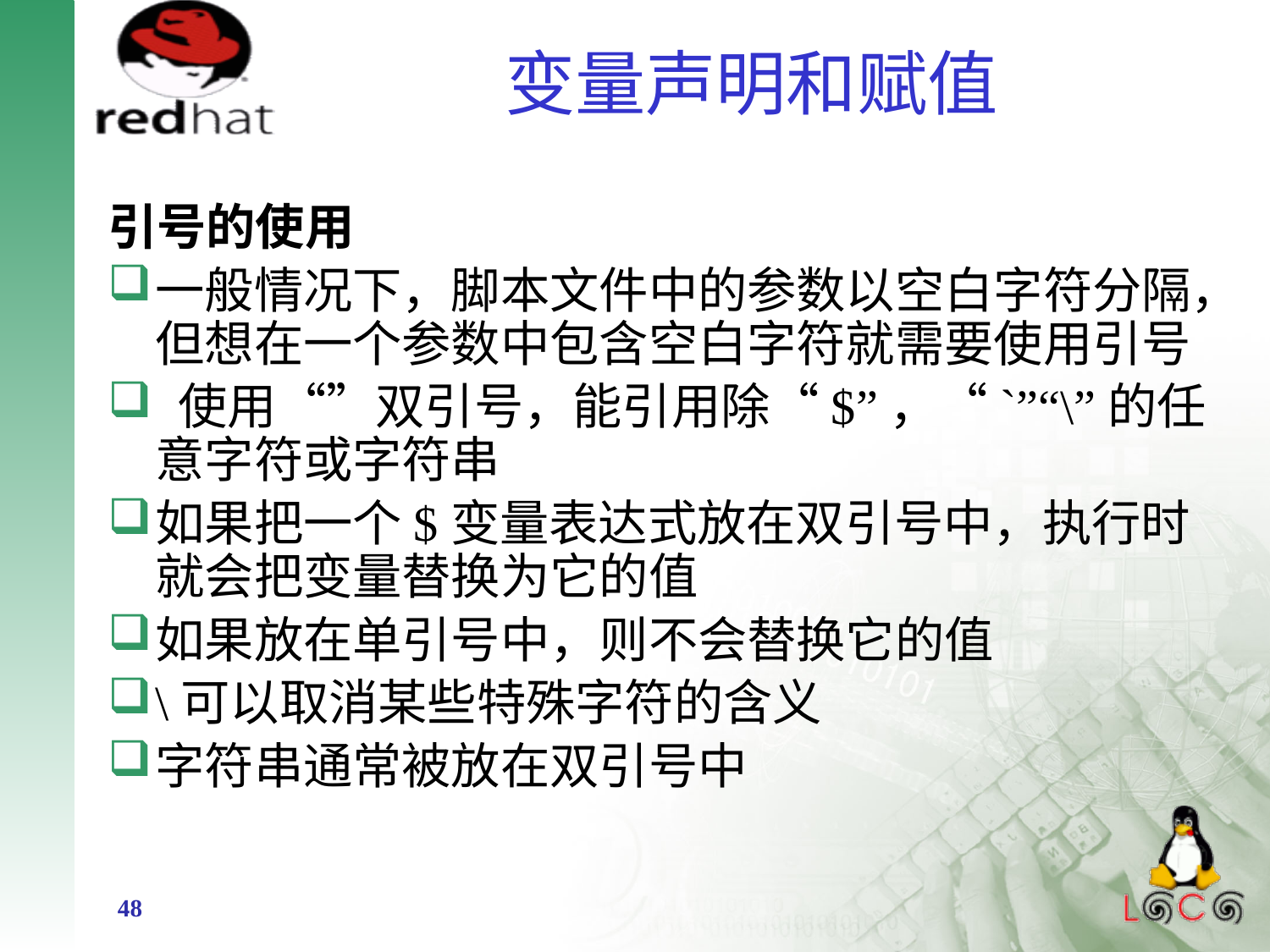

# 变量声明和赋值
引号的使用
一般情况下，脚本文件中的参数以空白字符分隔，但想在一个参数中包含空白字符就需要使用引号
 使用“”双引号，能引用除“$”，“`”“\”的任意字符或字符串
如果把一个$变量表达式放在双引号中，执行时就会把变量替换为它的值
如果放在单引号中，则不会替换它的值
\可以取消某些特殊字符的含义
字符串通常被放在双引号中

48